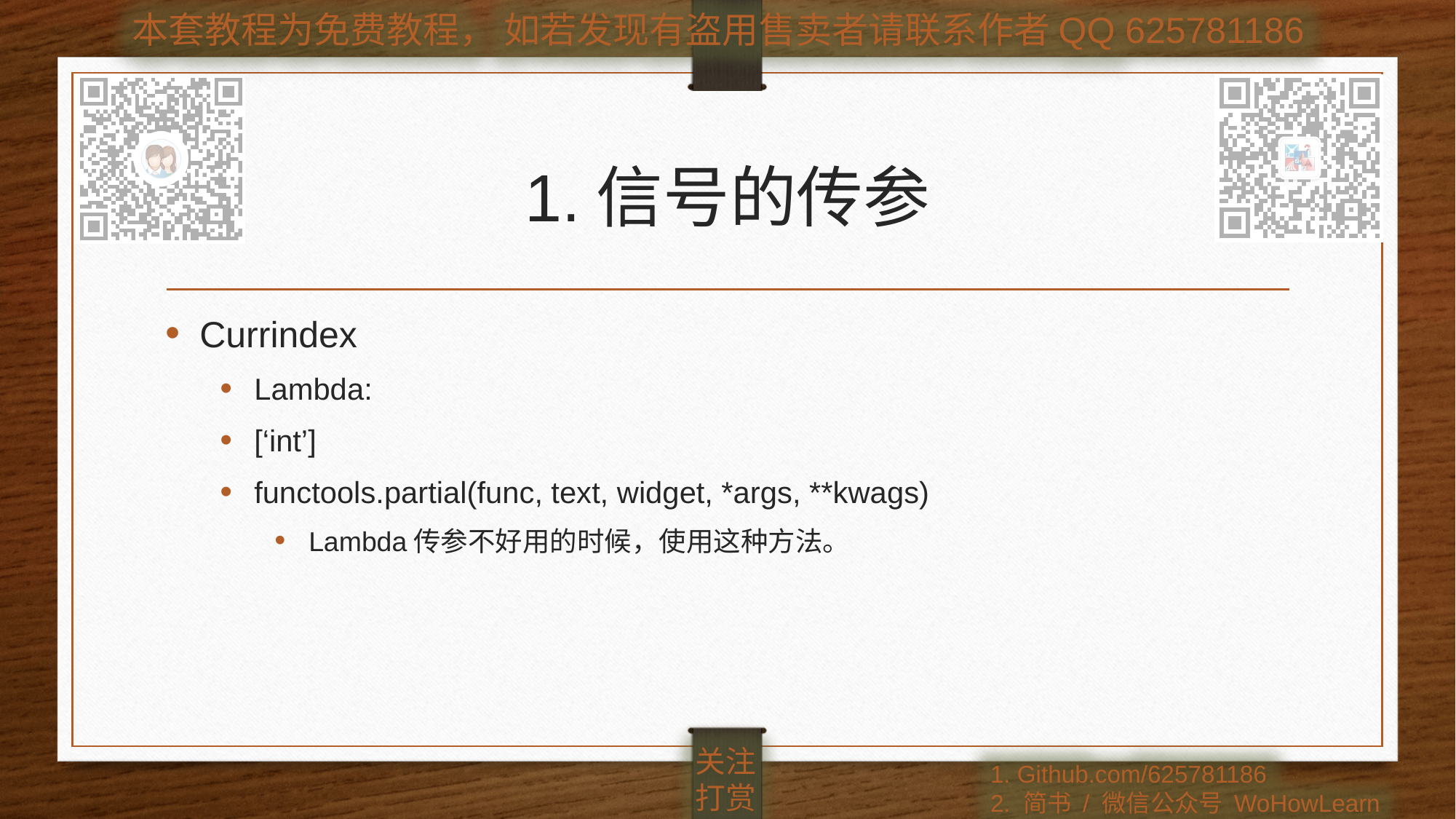

# 1.信号的传参
Currindex
Lambda:
[‘int’]
functools.partial(func, text, widget, *args, **kwags)
Lambda传参不好用的时候，使用这种方法。